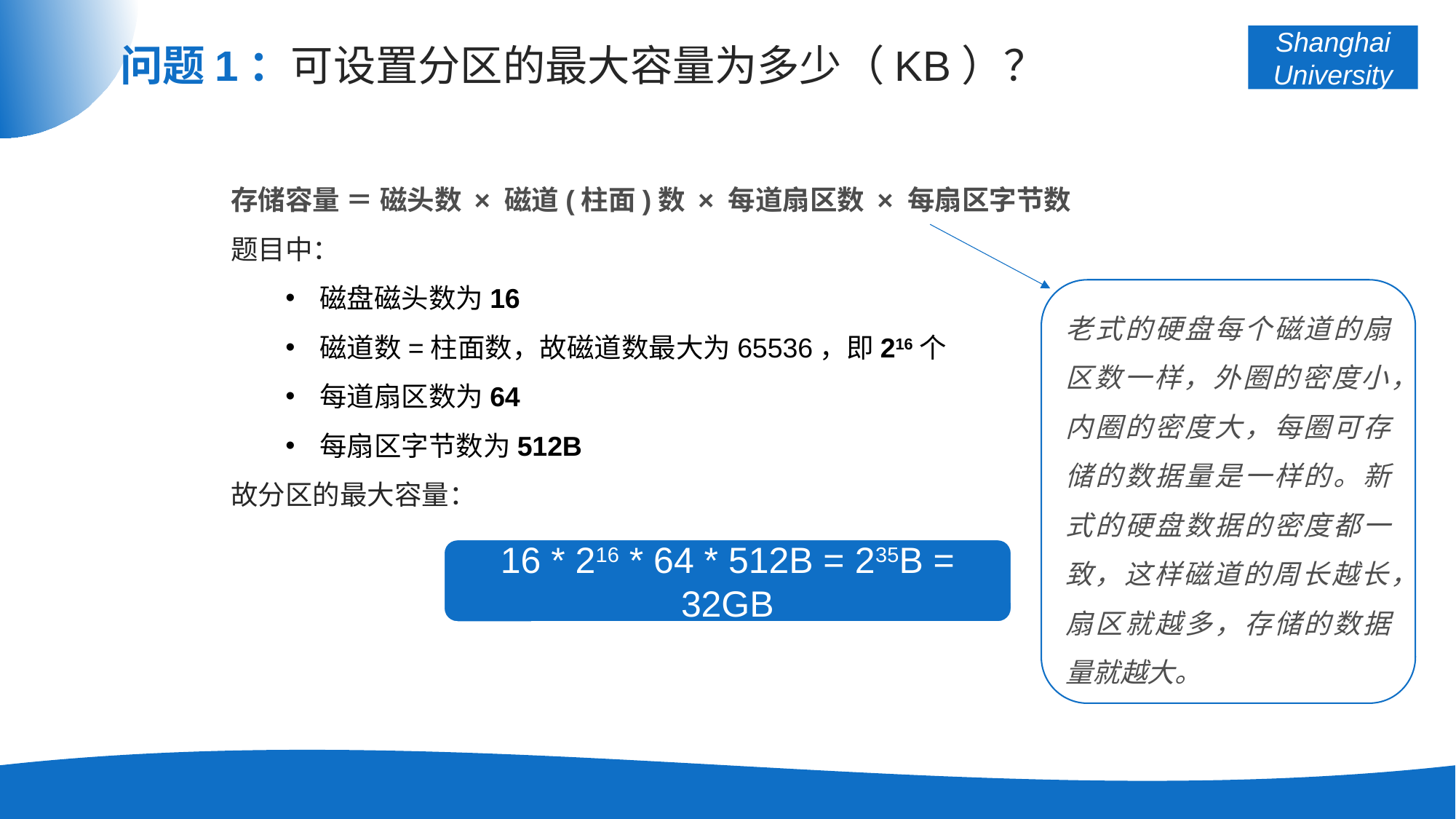

# 问题1：可设置分区的最大容量为多少（KB）？
存储容量 ＝ 磁头数 × 磁道(柱面)数 × 每道扇区数 × 每扇区字节数
题目中：
磁盘磁头数为16
磁道数=柱面数，故磁道数最大为65536，即216个
每道扇区数为64
每扇区字节数为512B
故分区的最大容量：
老式的硬盘每个磁道的扇区数一样，外圈的密度小，内圈的密度大，每圈可存储的数据量是一样的。新式的硬盘数据的密度都一致，这样磁道的周长越长，扇区就越多，存储的数据量就越大。
16 * 216 * 64 * 512B = 235B = 32GB